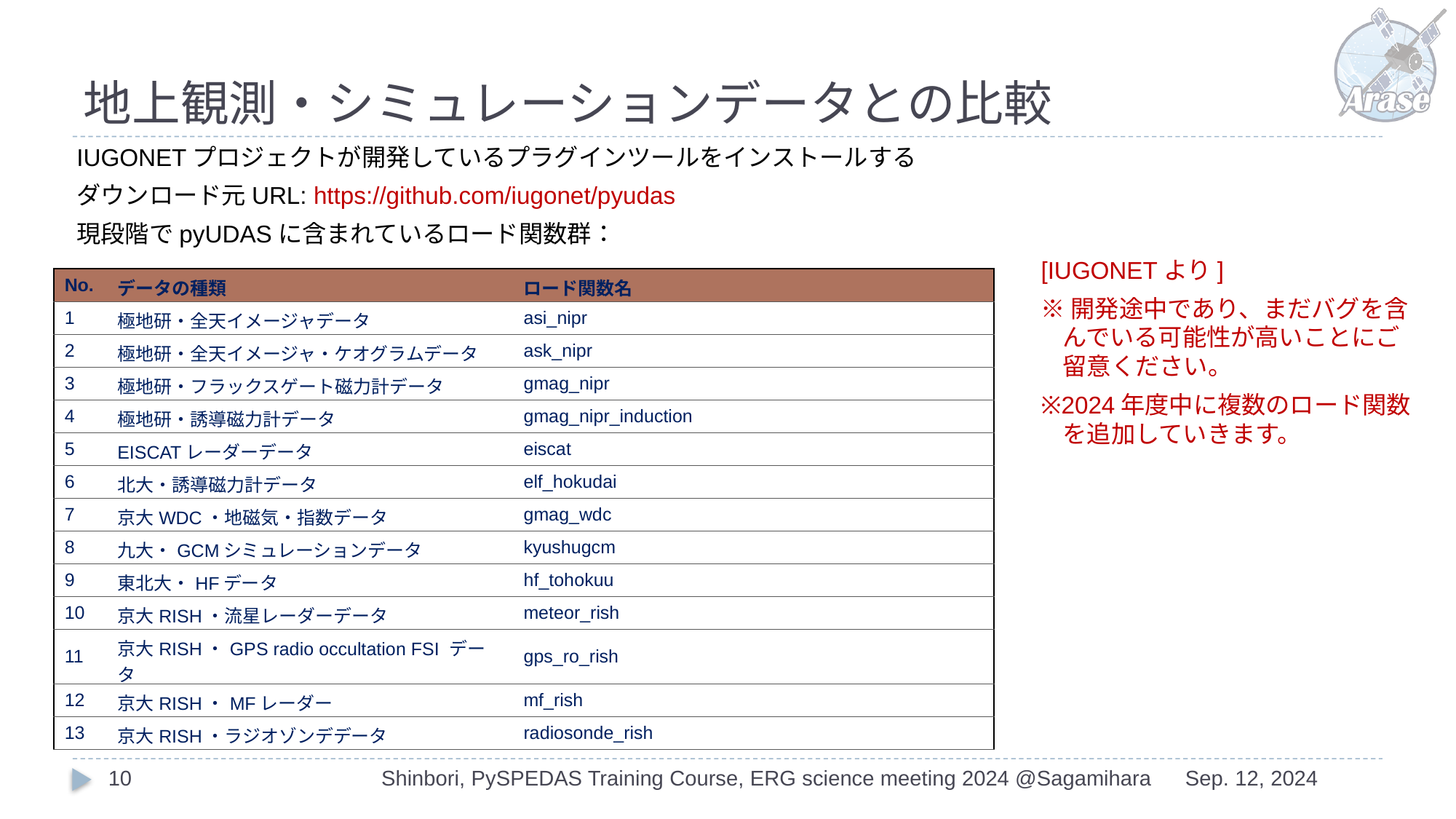

# 地上観測・シミュレーションデータとの比較
IUGONETプロジェクトが開発しているプラグインツールをインストールする
ダウンロード元URL: https://github.com/iugonet/pyudas
現段階でpyUDASに含まれているロード関数群：
[IUGONETより]
※開発途中であり、まだバグを含んでいる可能性が高いことにご留意ください。
※2024年度中に複数のロード関数を追加していきます。
| No. | データの種類 | ロード関数名 |
| --- | --- | --- |
| 1 | 極地研・全天イメージャデータ | asi\_nipr |
| 2 | 極地研・全天イメージャ・ケオグラムデータ | ask\_nipr |
| 3 | 極地研・フラックスゲート磁力計データ | gmag\_nipr |
| 4 | 極地研・誘導磁力計データ | gmag\_nipr\_induction |
| 5 | EISCATレーダーデータ | eiscat |
| 6 | 北大・誘導磁力計データ | elf\_hokudai |
| 7 | 京大WDC・地磁気・指数データ | gmag\_wdc |
| 8 | 九大・GCMシミュレーションデータ | kyushugcm |
| 9 | 東北大・HFデータ | hf\_tohokuu |
| 10 | 京大RISH・流星レーダーデータ | meteor\_rish |
| 11 | 京大RISH・GPS radio occultation FSI データ | gps\_ro\_rish |
| 12 | 京大RISH・MFレーダー | mf\_rish |
| 13 | 京大RISH・ラジオゾンデデータ | radiosonde\_rish |
10
Shinbori, PySPEDAS Training Course, ERG science meeting 2024 @Sagamihara
Sep. 12, 2024